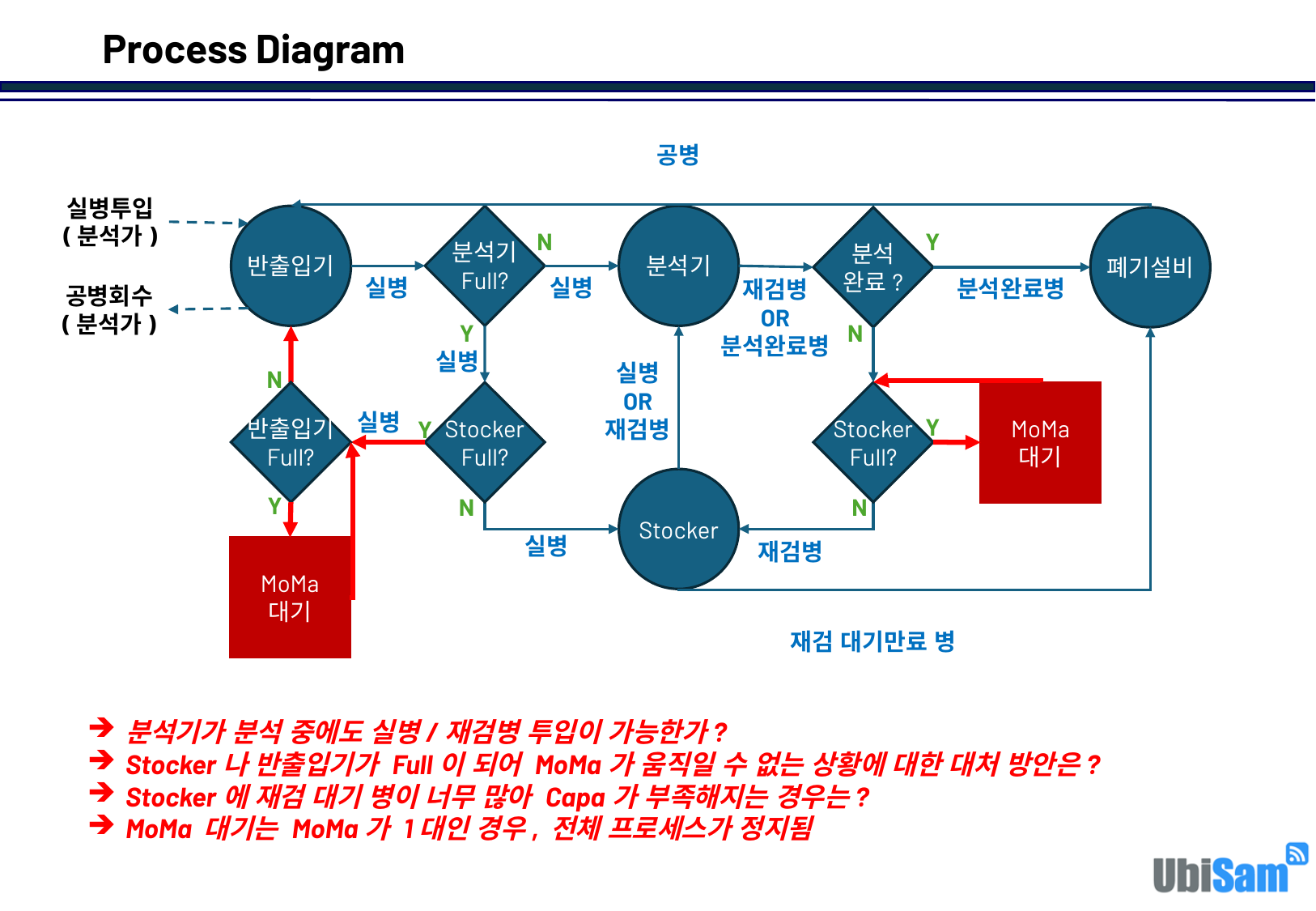

# Process Diagram
공병
실병투입
(분석가)
반출입기
분석기
Full?
분석기
분석
완료?
폐기설비
N
Y
실병
실병
분석완료병
재검병
OR
분석완료병
공병회수
(분석가)
Y
N
실병
실병
OR
재검병
N
반출입기
Full?
Stocker
Full?
Stocker
Full?
MoMa
대기
실병
Y
Y
Stocker
Y
N
N
실병
재검병
MoMa
대기
재검 대기만료 병
분석기가 분석 중에도 실병/재검병 투입이 가능한가?
Stocker나 반출입기가 Full이 되어 MoMa가 움직일 수 없는 상황에 대한 대처 방안은?
Stocker에 재검 대기 병이 너무 많아 Capa가 부족해지는 경우는?
MoMa 대기는 MoMa가 1대인 경우, 전체 프로세스가 정지됨